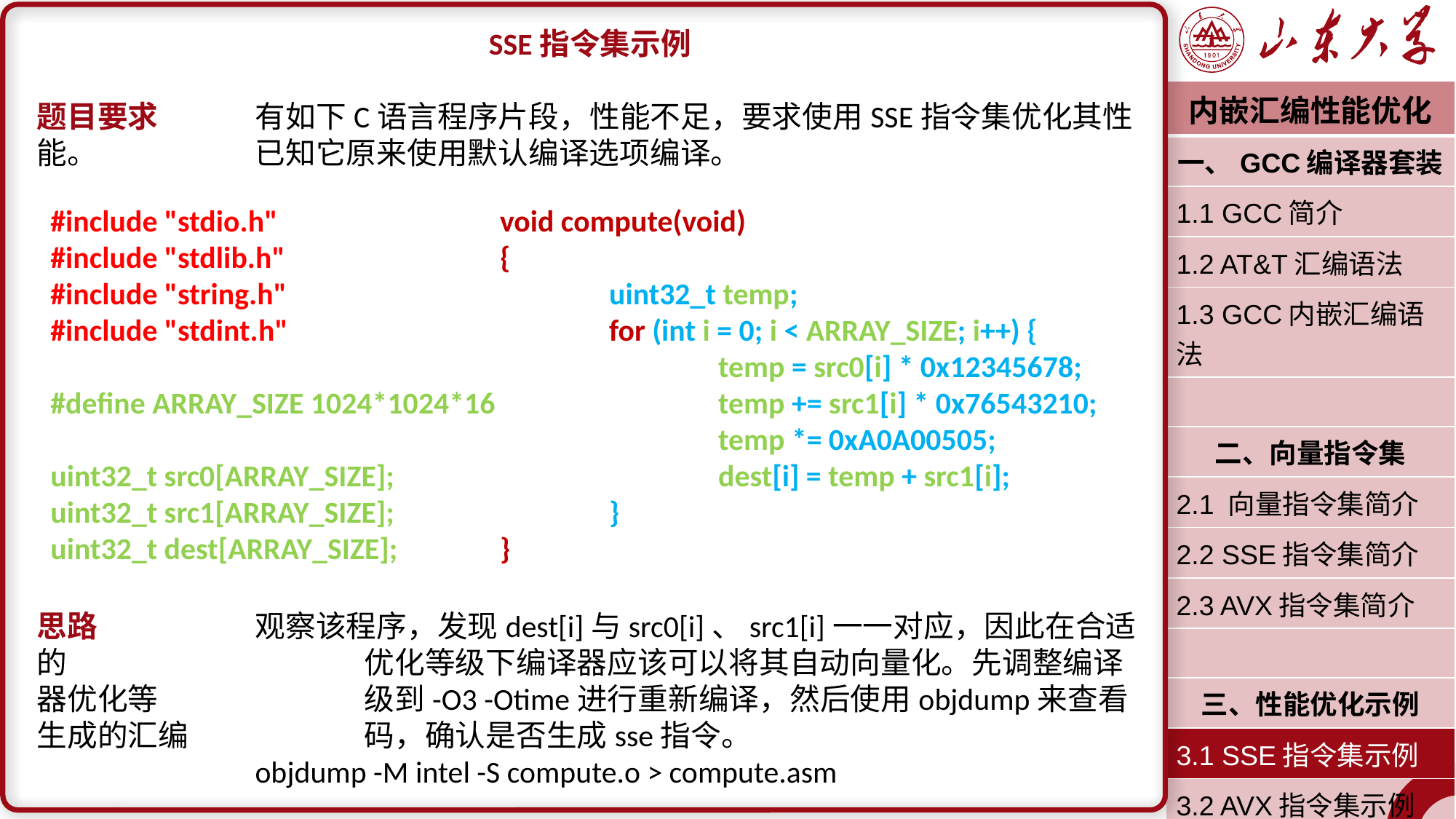

SSE指令集示例

题目要求	有如下C语言程序片段，性能不足，要求使用SSE指令集优化其性能。		已知它原来使用默认编译选项编译。

思路		观察该程序，发现dest[i]与src0[i]、src1[i]一一对应，因此在合适的			优化等级下编译器应该可以将其自动向量化。先调整编译器优化等		级到-O3 -Otime进行重新编译，然后使用objdump来查看生成的汇编		码，确认是否生成sse指令。
		objdump -M intel -S compute.o > compute.asm
| 内嵌汇编性能优化 |
| --- |
| 一、GCC编译器套装 |
| 1.1 GCC简介 |
| 1.2 AT&T汇编语法 |
| 1.3 GCC内嵌汇编语法 |
|  |
| 二、向量指令集 |
| 2.1 向量指令集简介 |
| 2.2 SSE指令集简介 |
| 2.3 AVX指令集简介 |
|  |
| 三、性能优化示例 |
| 3.1 SSE指令集示例 |
| 3.2 AVX指令集示例 |
| 潘润宇 2022.09 |
#include "stdio.h"
#include "stdlib.h"
#include "string.h"
#include "stdint.h"

#define ARRAY_SIZE 1024*1024*16

uint32_t src0[ARRAY_SIZE];
uint32_t src1[ARRAY_SIZE];
uint32_t dest[ARRAY_SIZE];
void compute(void)
{
	uint32_t temp;
	for (int i = 0; i < ARRAY_SIZE; i++) {
		temp = src0[i] * 0x12345678;
		temp += src1[i] * 0x76543210;
		temp *= 0xA0A00505;
		dest[i] = temp + src1[i];
	}
}